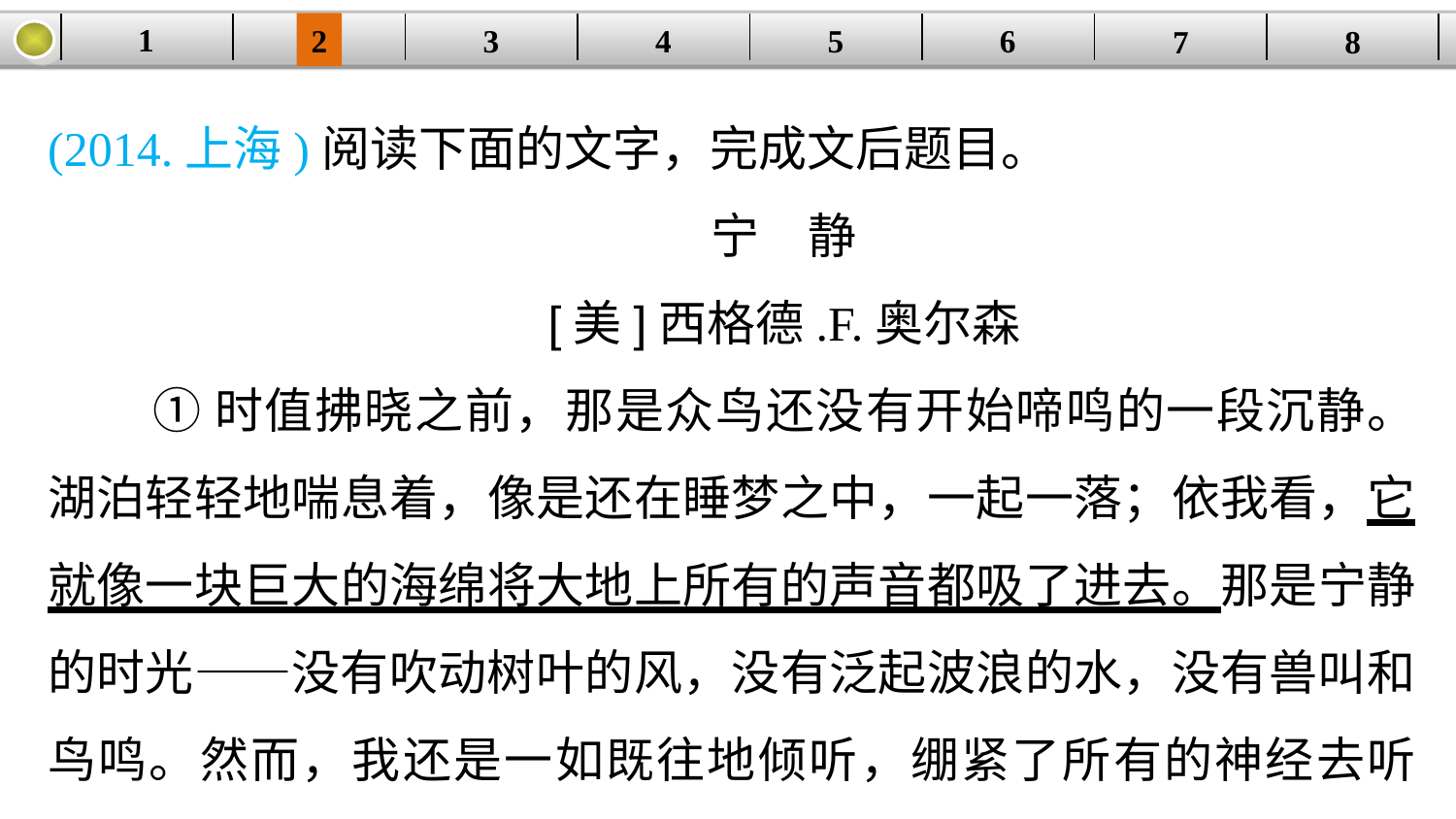

1
2
3
4
|  |  |  |  |  |  |  |  |
| --- | --- | --- | --- | --- | --- | --- | --- |
5
6
7
8

(2014.上海)阅读下面的文字，完成文后题目。
宁　静
[美]西格德.F.奥尔森
①时值拂晓之前，那是众鸟还没有开始啼鸣的一段沉静。湖泊轻轻地喘息着，像是还在睡梦之中，一起一落；依我看，它就像一块巨大的海绵将大地上所有的声音都吸了进去。那是宁静的时光——没有吹动树叶的风，没有泛起波浪的水，没有兽叫和鸟鸣。然而，我还是一如既往地倾听，绷紧了所有的神经去听——